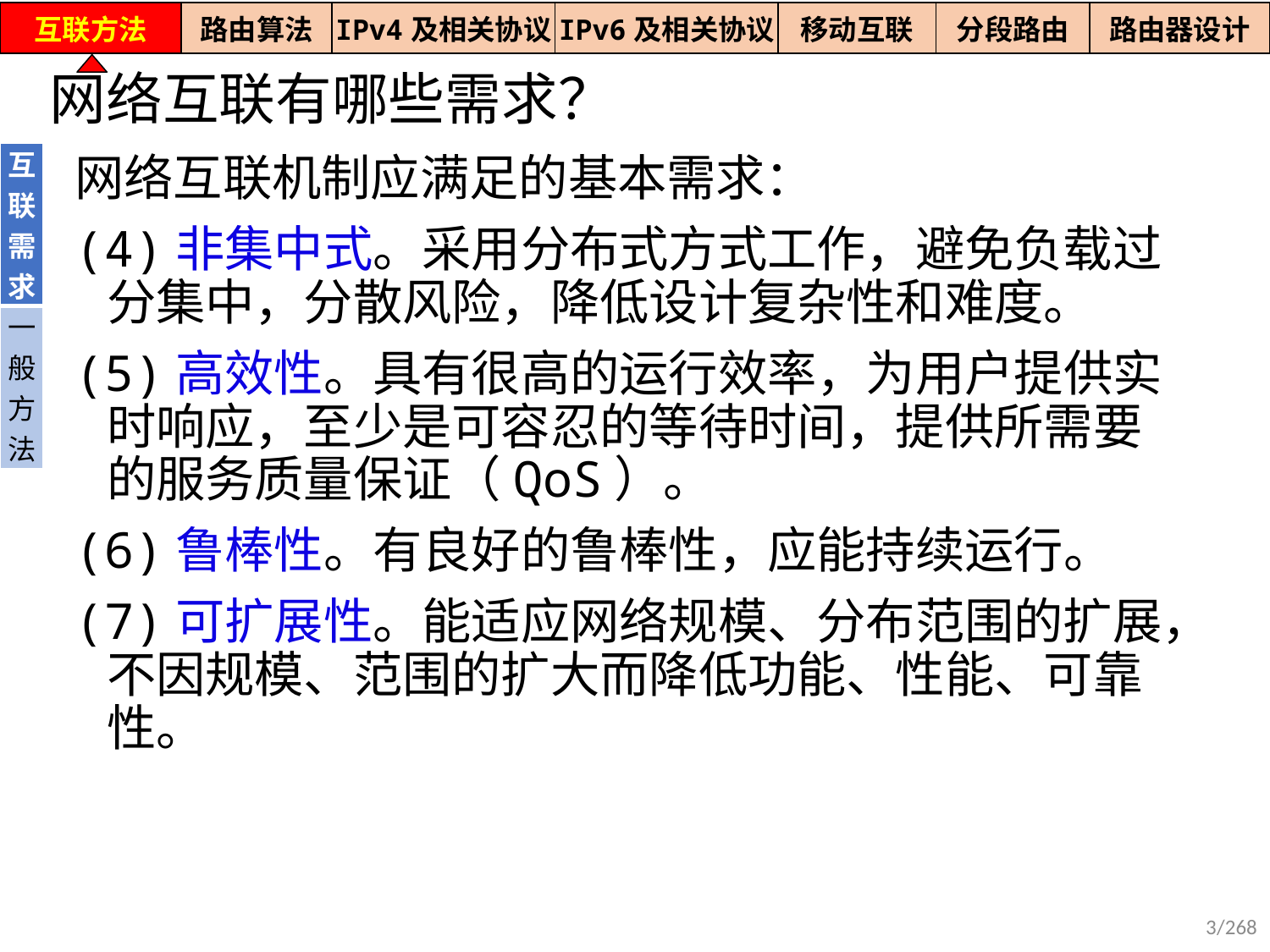

| 互联方法 | 路由算法 | IPv4及相关协议 | IPv6及相关协议 | 移动互联 | 分段路由 | 路由器设计 |
| --- | --- | --- | --- | --- | --- | --- |
网络互联有哪些需求？

| 互联需求 |
| --- |
| 一般方法 |
网络互联机制应满足的基本需求：
(4)非集中式。采用分布式方式工作，避免负载过分集中，分散风险，降低设计复杂性和难度。
(5)高效性。具有很高的运行效率，为用户提供实时响应，至少是可容忍的等待时间，提供所需要的服务质量保证（QoS）。
(6)鲁棒性。有良好的鲁棒性，应能持续运行。
(7)可扩展性。能适应网络规模、分布范围的扩展，不因规模、范围的扩大而降低功能、性能、可靠性。
3/268